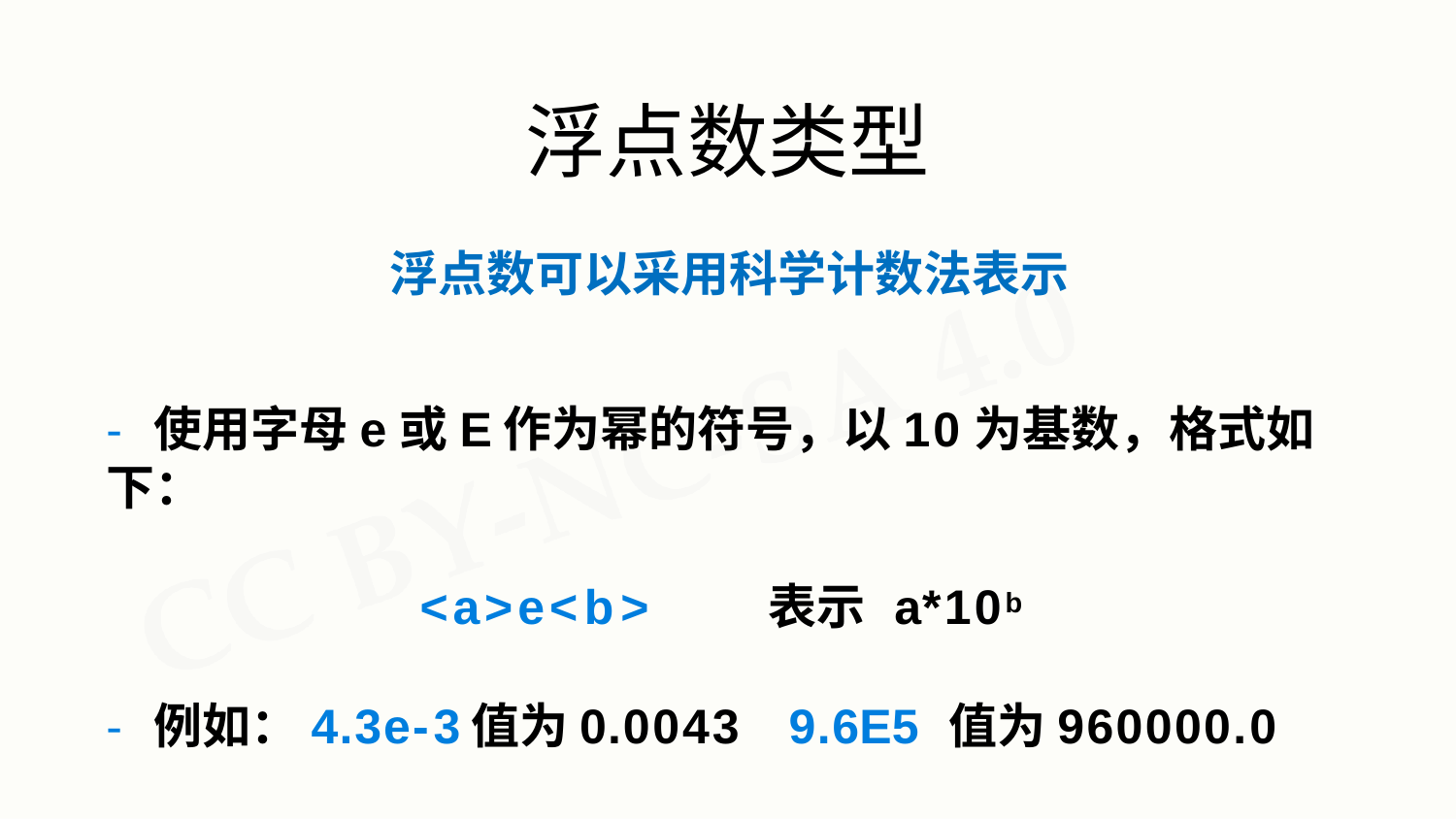

# 浮点数类型
浮点数可以采用科学计数法表示

- 使用字母e或E作为幂的符号，以10为基数，格式如下：

<a>e<b>	表示	a*10b

- 例如：4.3e-3	值为0.0043	9.6E5	值为960000.0